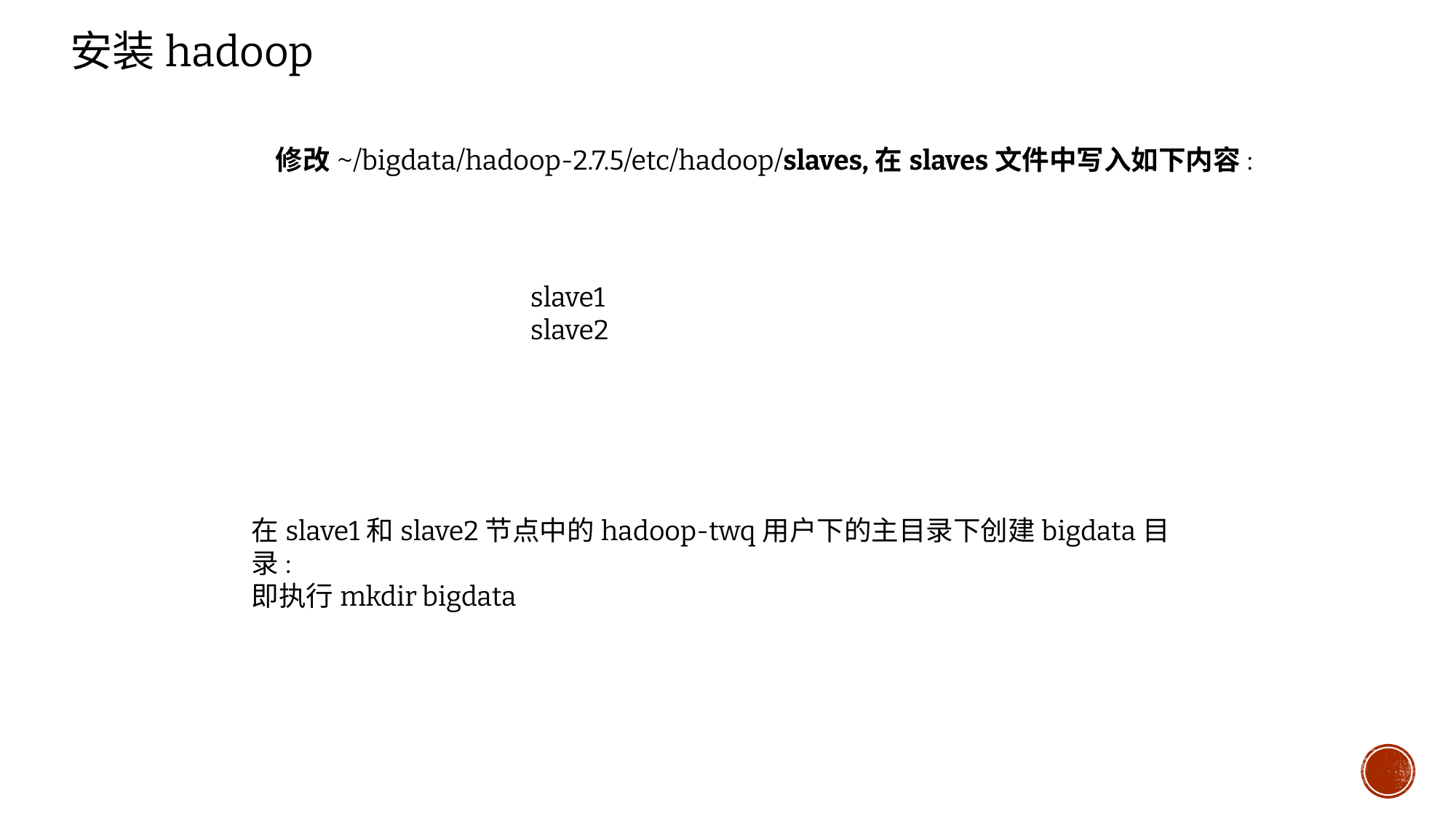

安装hadoop
修改~/bigdata/hadoop-2.7.5/etc/hadoop/slaves,在slaves文件中写入如下内容:
slave1
slave2
在slave1和slave2节点中的hadoop-twq用户下的主目录下创建bigdata目录:
即执行mkdir bigdata